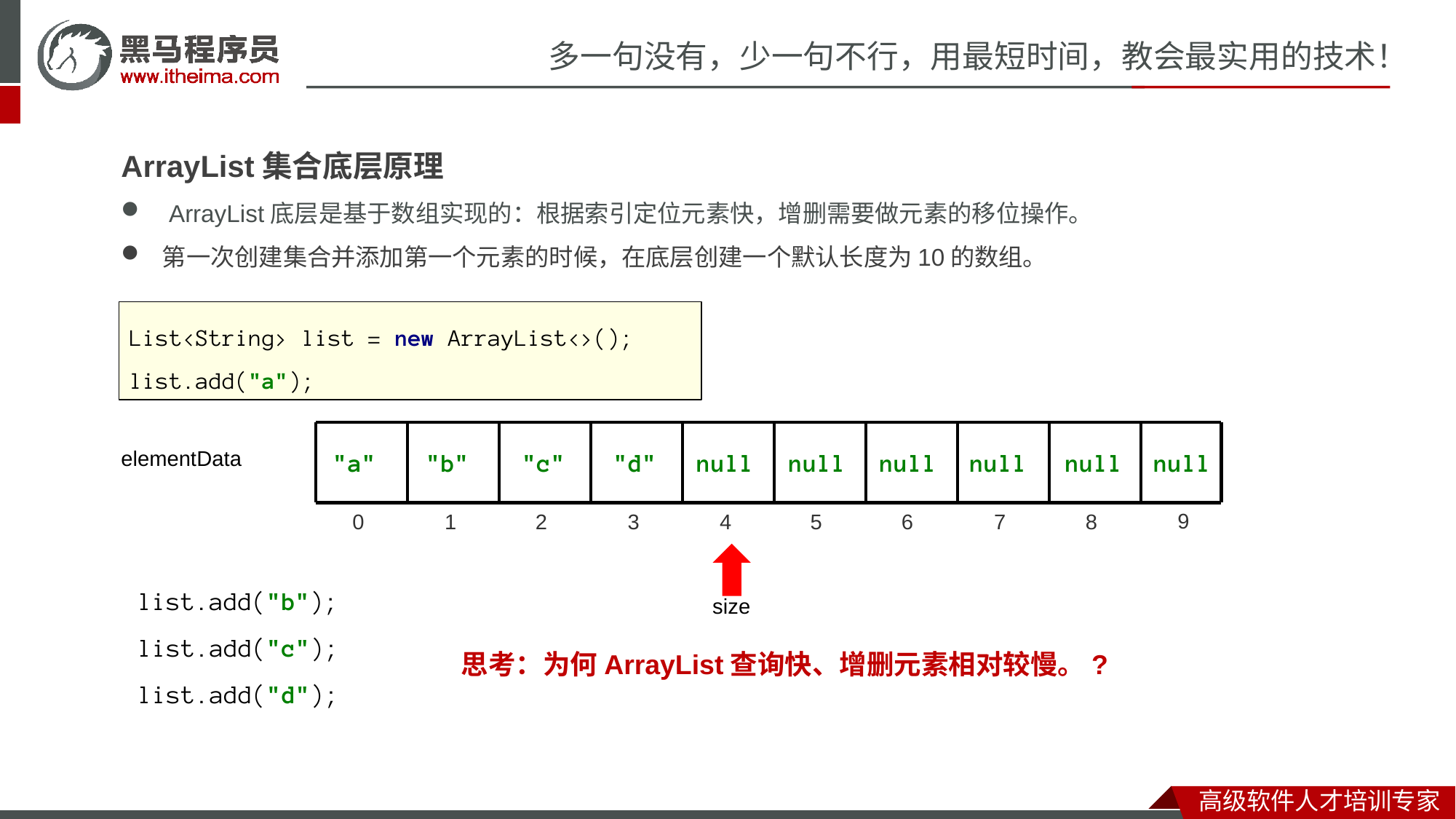

ArrayList集合底层原理
 ArrayList底层是基于数组实现的：根据索引定位元素快，增删需要做元素的移位操作。
第一次创建集合并添加第一个元素的时候，在底层创建一个默认长度为10的数组。

List<String> list = new ArrayList<>();
list.add("a");
elementData
null
null
null
null
null
null
"a"
"b"
"c"
"d"
9
2
3
4
6
8
0
1
5
7

size
list.add("b");
list.add("c");
思考：为何ArrayList查询快、增删元素相对较慢。?
list.add("d");